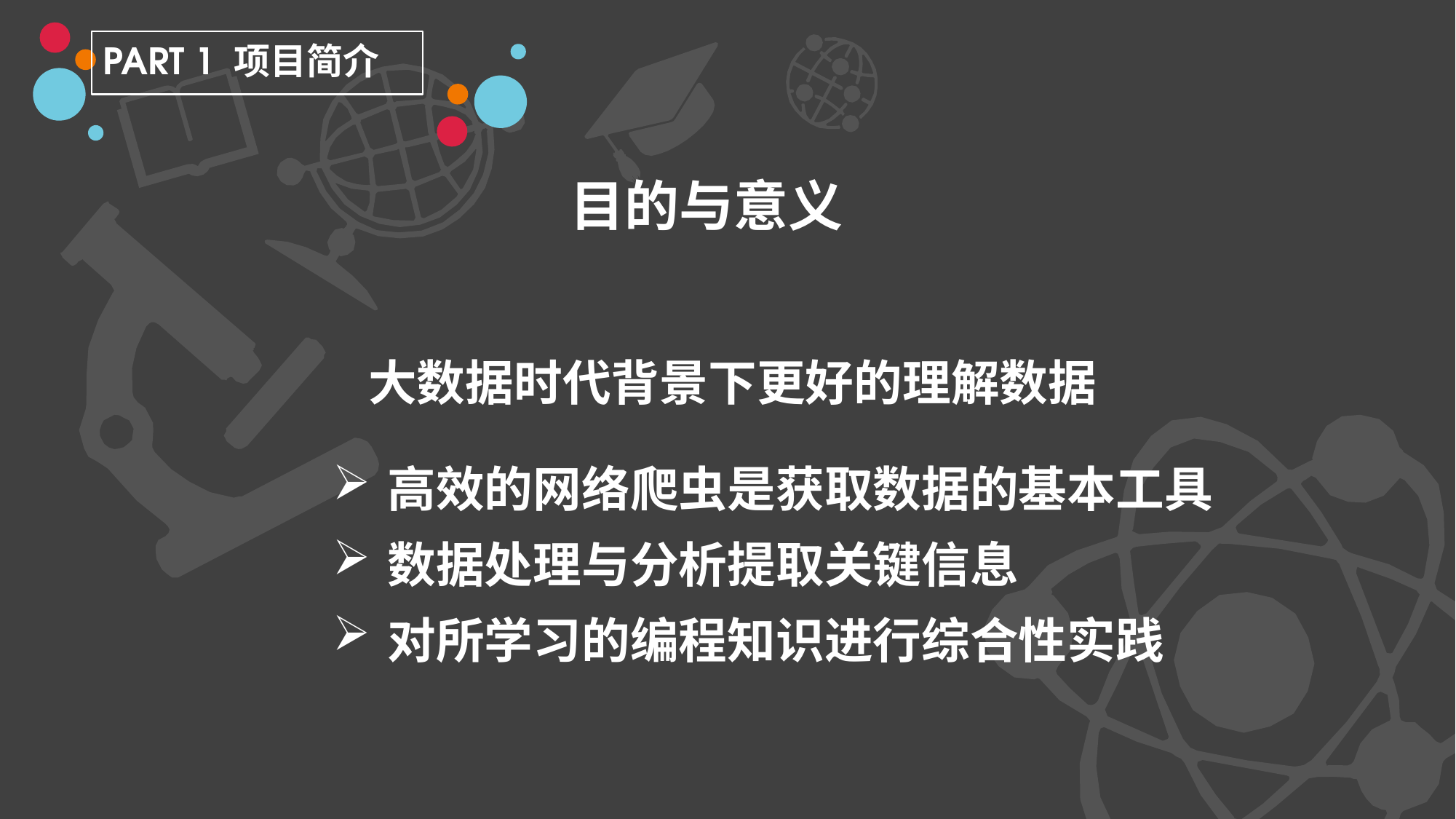

PART 1 项目简介
目的与意义

大数据时代背景下更好的理解数据
高效的网络爬虫是获取数据的基本工具
数据处理与分析提取关键信息
对所学习的编程知识进行综合性实践